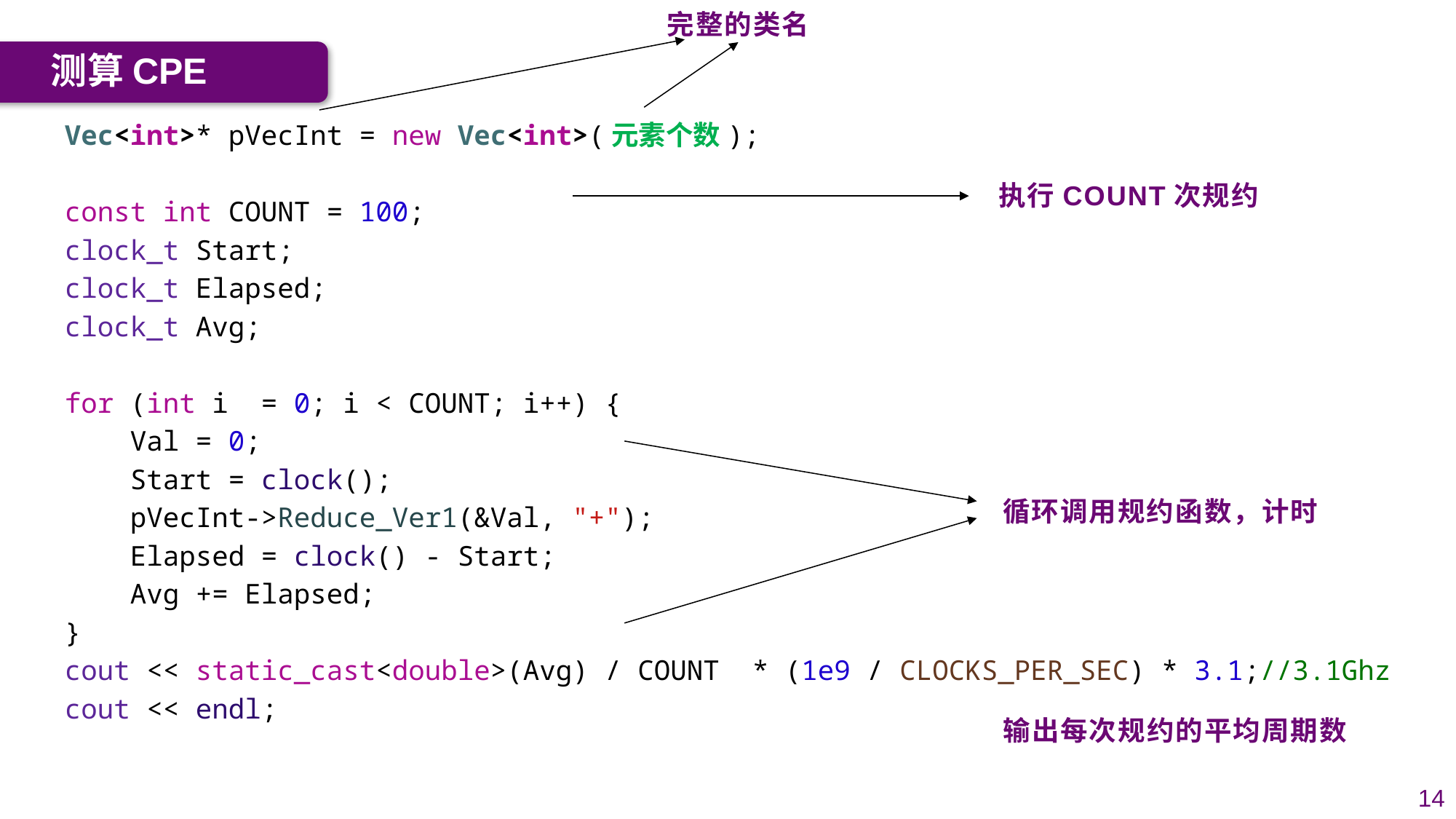

完整的类名
测算CPE

    Vec<int>* pVecInt = new Vec<int>(元素个数);

    const int COUNT = 100;
    clock_t Start;
    clock_t Elapsed;
    clock_t Avg;

    for (int i  = 0; i < COUNT; i++) {
        Val = 0;
        Start = clock();
        pVecInt->Reduce_Ver1(&Val, "+");
        Elapsed = clock() - Start;
        Avg += Elapsed;
    }
    cout << static_cast<double>(Avg) / COUNT  * (1e9 / CLOCKS_PER_SEC) * 3.1;//3.1Ghz
    cout << endl;

执行COUNT次规约

循环调用规约函数，计时
输出每次规约的平均周期数
14